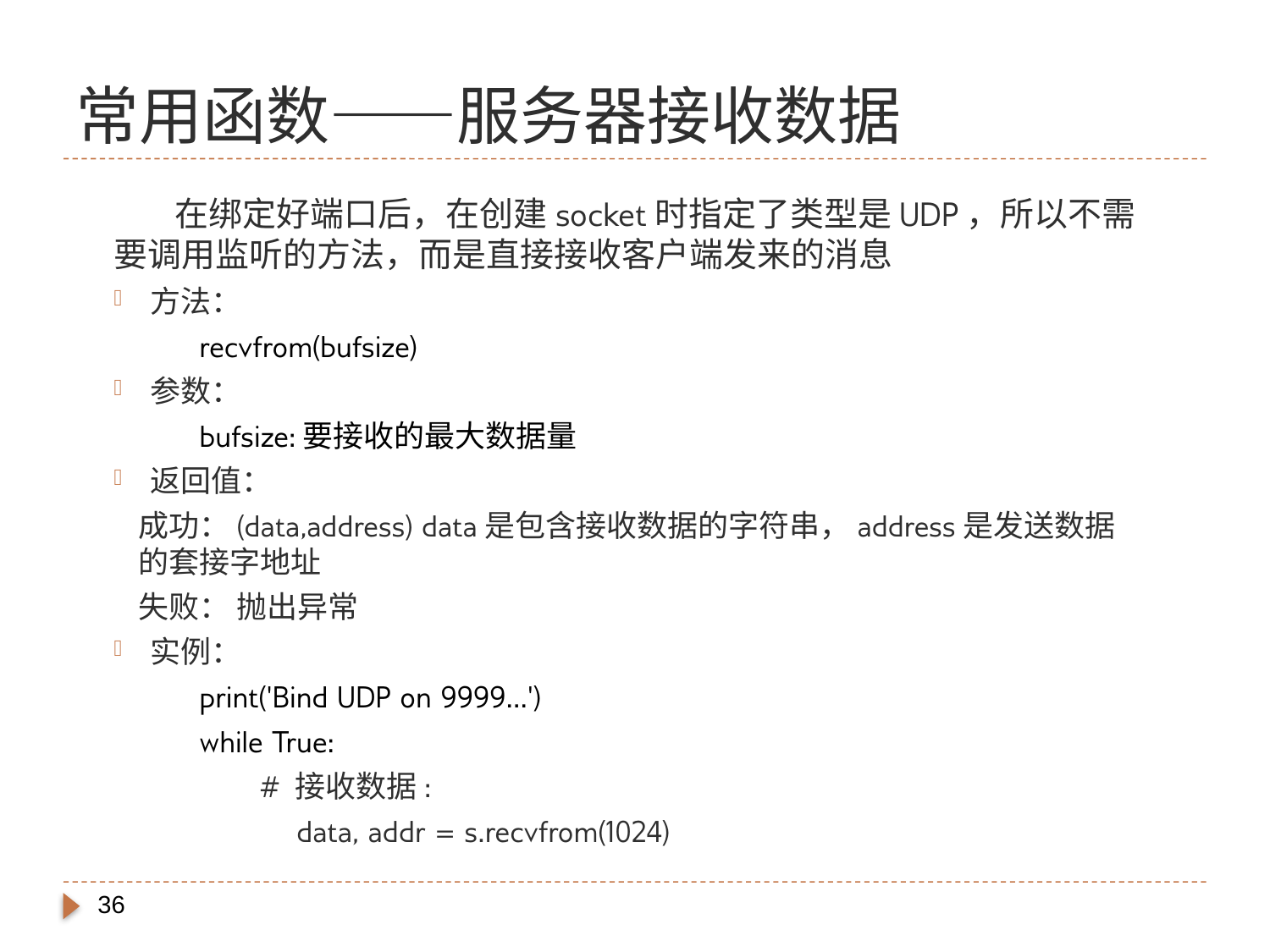

# 常用函数——服务器接收数据
       在绑定好端口后，在创建socket时指定了类型是UDP，所以不需要调用监听的方法，而是直接接收客户端发来的消息
方法：
recvfrom(bufsize)
参数：
bufsize:要接收的最大数据量
返回值：
	成功：(data,address) data是包含接收数据的字符串，address是发送数据的套接字地址
	失败： 抛出异常
实例：
print('Bind UDP on 9999...')
while True:
   	# 接收数据:
    	    data, addr = s.recvfrom(1024)
36